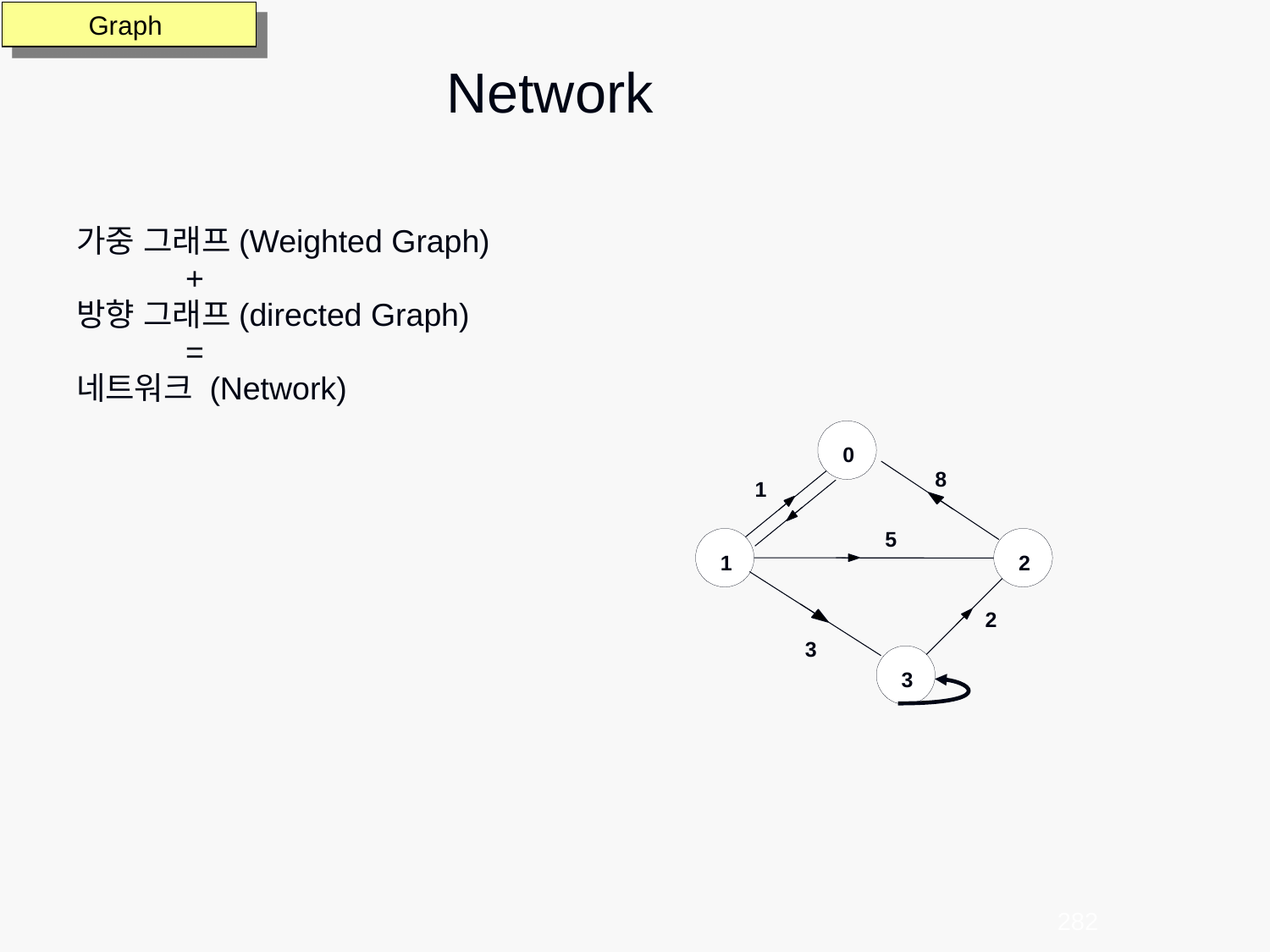

Network
Graph
가중 그래프(Weighted Graph)
	    +
방향 그래프(directed Graph)
	    =
네트워크 (Network)

0

8

1

5

1
2

2
3

3
282